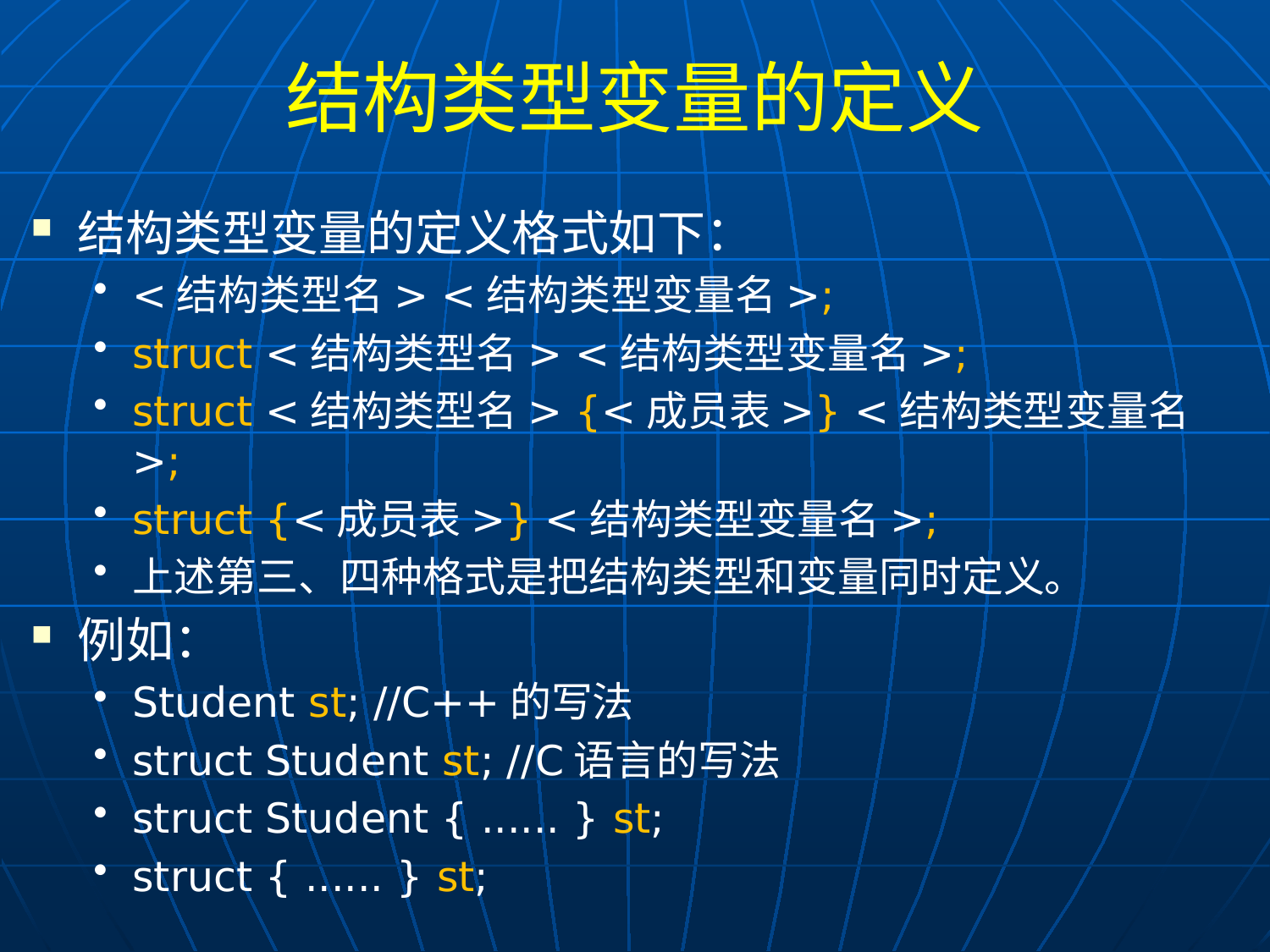

# 结构类型变量的定义
结构类型变量的定义格式如下：
<结构类型名> <结构类型变量名>;
struct <结构类型名> <结构类型变量名>;
struct <结构类型名> {<成员表>} <结构类型变量名>;
struct {<成员表>} <结构类型变量名>;
上述第三、四种格式是把结构类型和变量同时定义。
例如：
Student st; //C++的写法
struct Student st; //C语言的写法
struct Student { ...... } st;
struct { ...... } st;